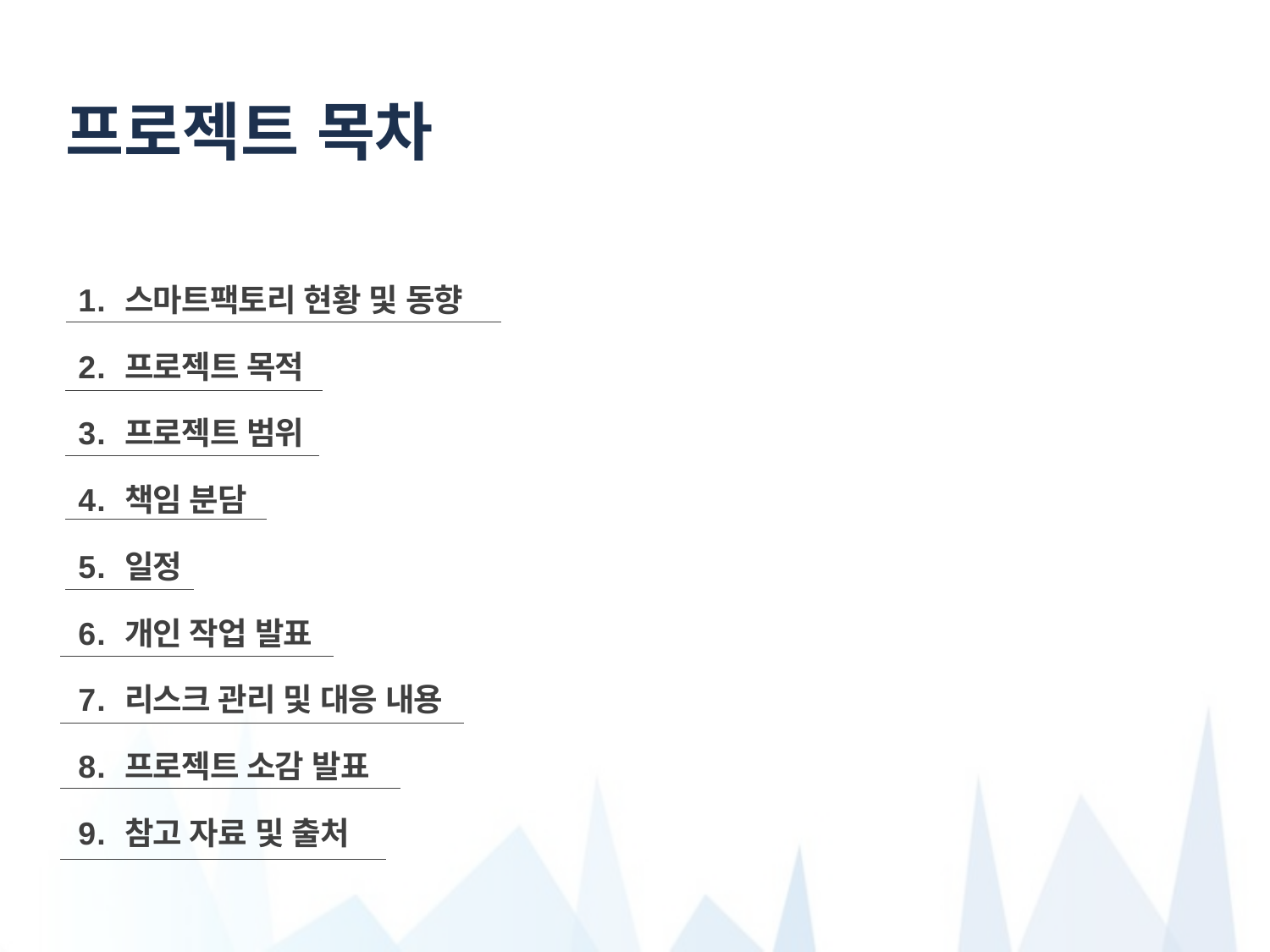

# 프로젝트 목차
스마트팩토리 현황 및 동향
프로젝트 목적
프로젝트 범위
책임 분담
일정
개인 작업 발표
리스크 관리 및 대응 내용
프로젝트 소감 발표
참고 자료 및 출처